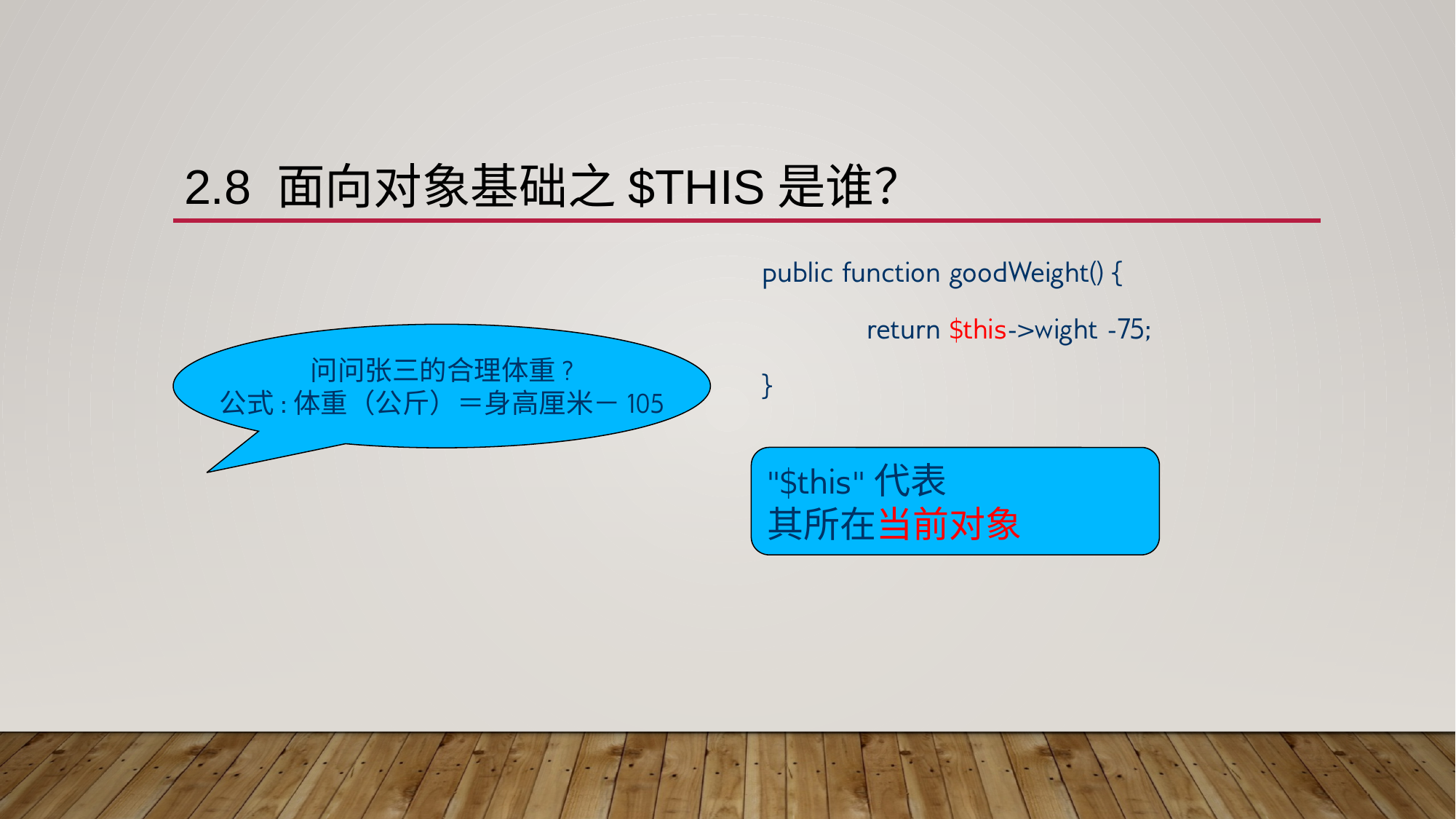

# 2.8 面向对象基础之$this是谁？
public function goodWeight() {
	return $this->wight -75;
}

问问张三的合理体重?
公式:体重（公斤）＝身高厘米－105
"$this"代表
其所在当前对象